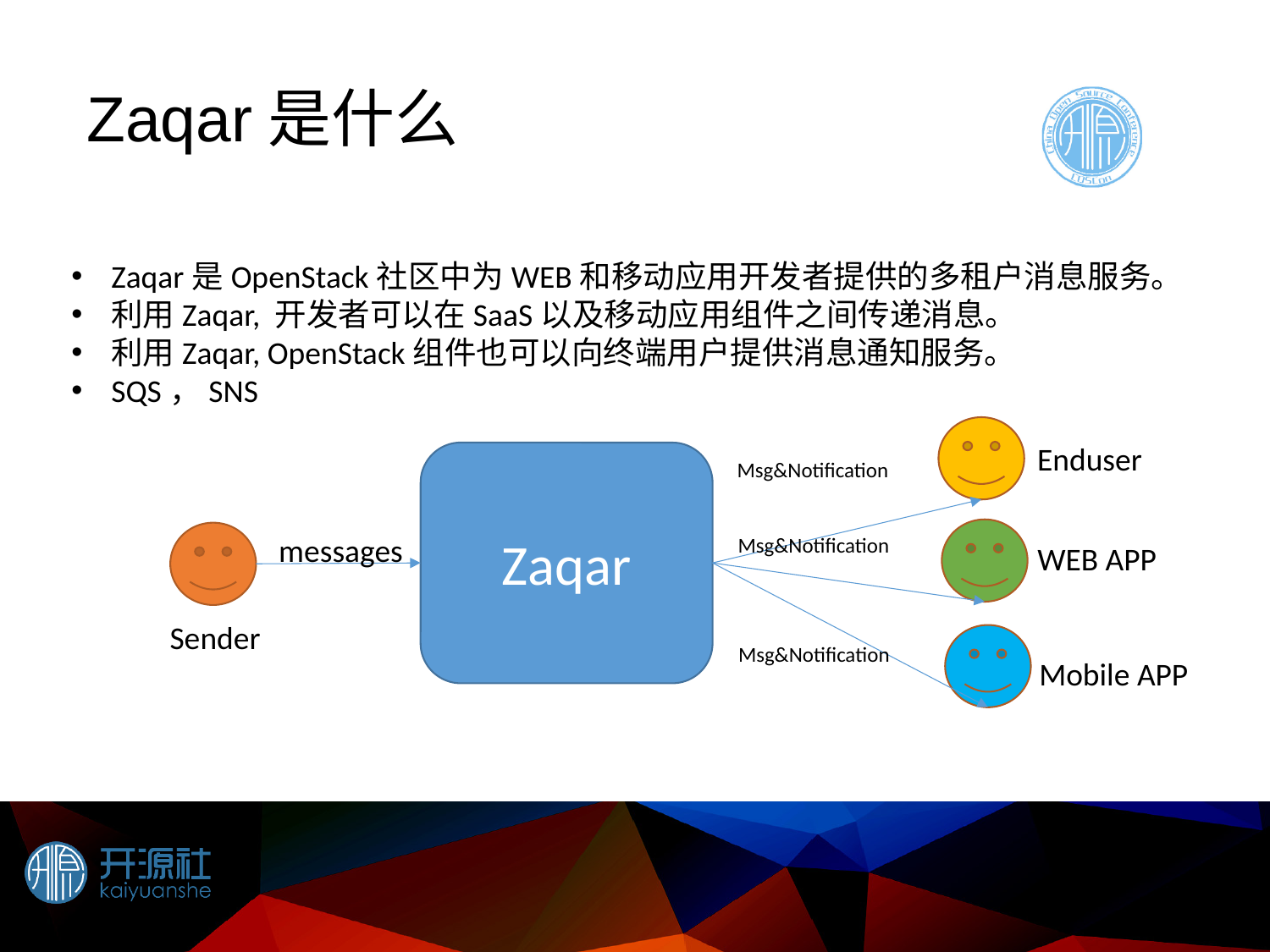

# Zaqar是什么
Zaqar是OpenStack社区中为WEB和移动应用开发者提供的多租户消息服务。
利用Zaqar, 开发者可以在SaaS以及移动应用组件之间传递消息。
利用Zaqar, OpenStack组件也可以向终端用户提供消息通知服务。
SQS，SNS

Enduser
Zaqar
Msg&Notification

messages
Msg&Notification
WEB APP
Sender

Msg&Notification
Mobile APP